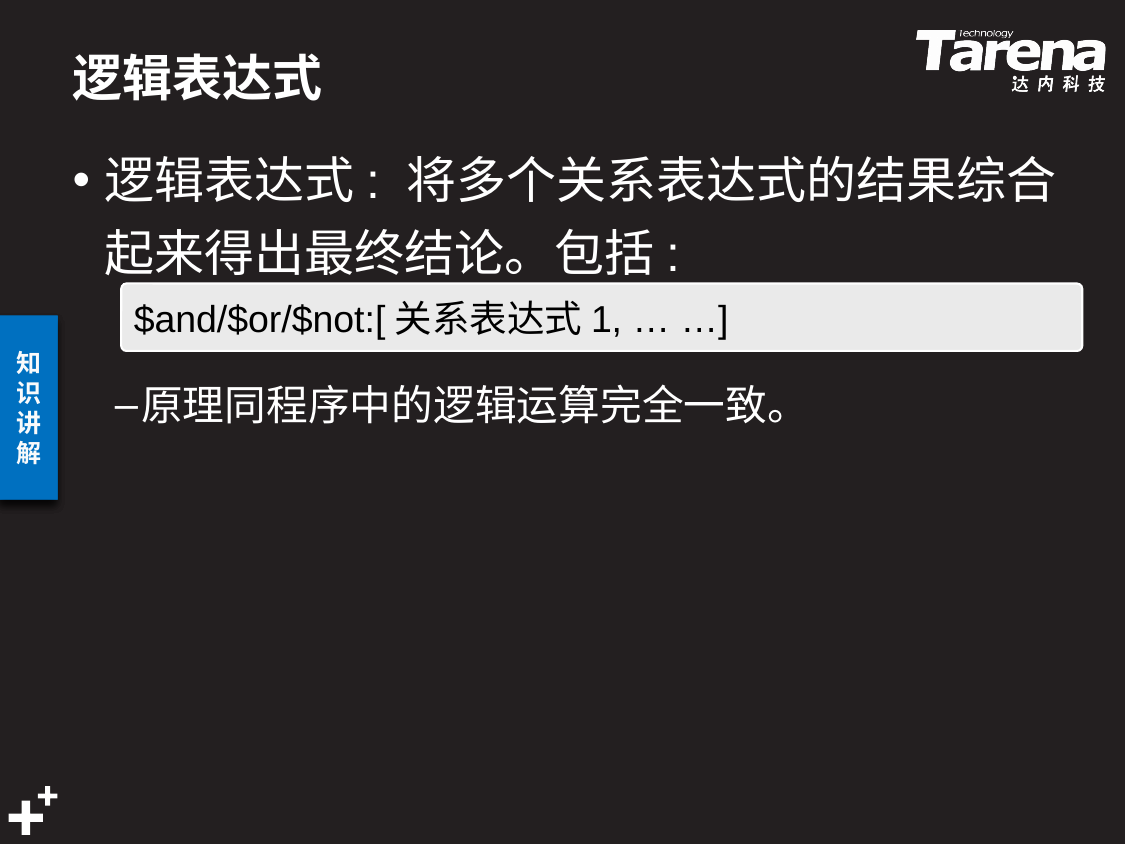

# 逻辑表达式
逻辑表达式: 将多个关系表达式的结果综合起来得出最终结论。包括:

原理同程序中的逻辑运算完全一致。

$and/$or/$not:[关系表达式1, … …]